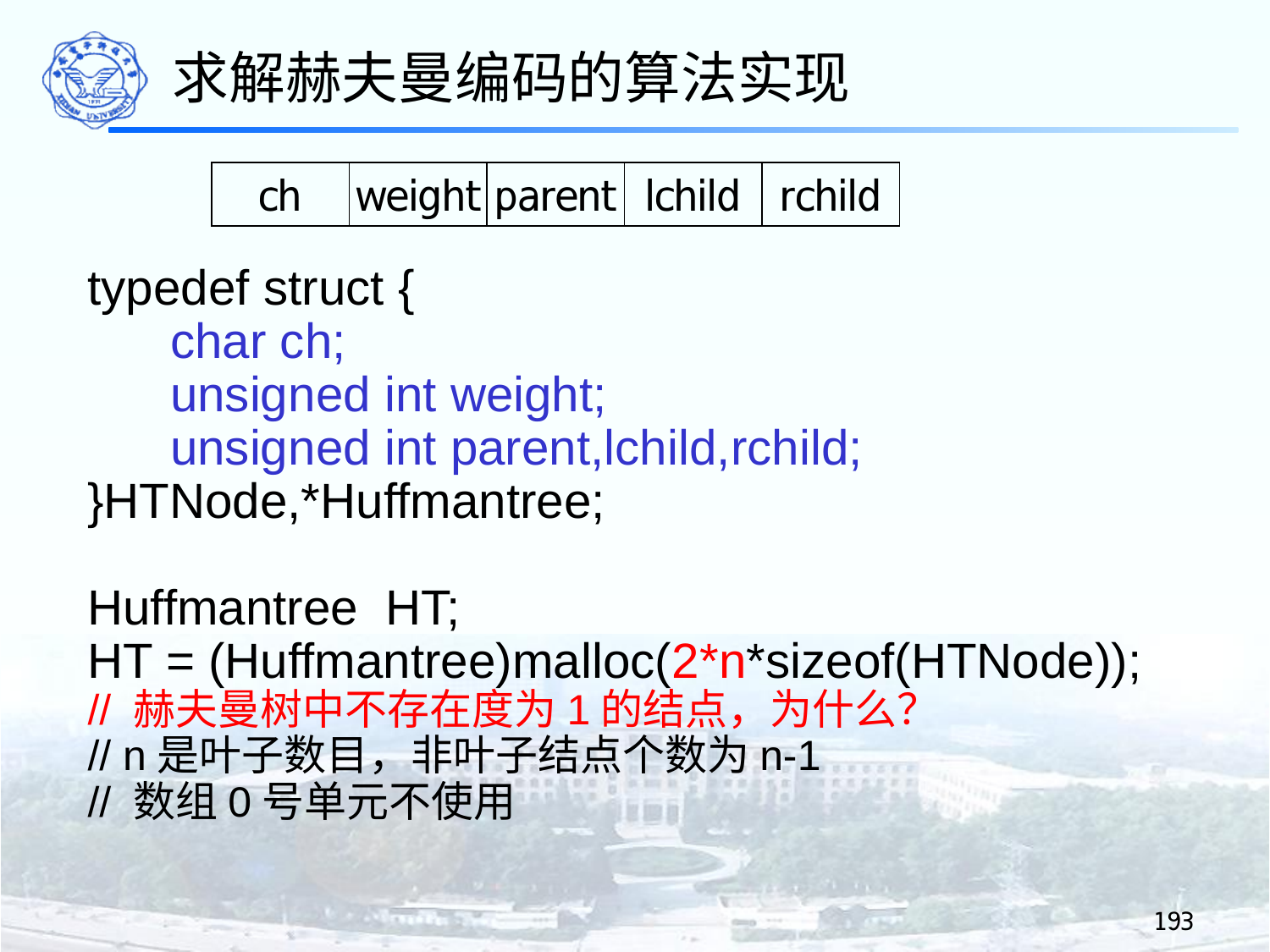

求解赫夫曼编码的算法实现
ch
weight
parent
lchild
rchild
typedef struct {
      char ch;
      unsigned int weight;
      unsigned int parent,lchild,rchild;
}HTNode,*Huffmantree;

Huffmantree  HT;
HT = (Huffmantree)malloc(2*n*sizeof(HTNode));
// 赫夫曼树中不存在度为1的结点，为什么？
// n是叶子数目，非叶子结点个数为n-1
// 数组0号单元不使用
193